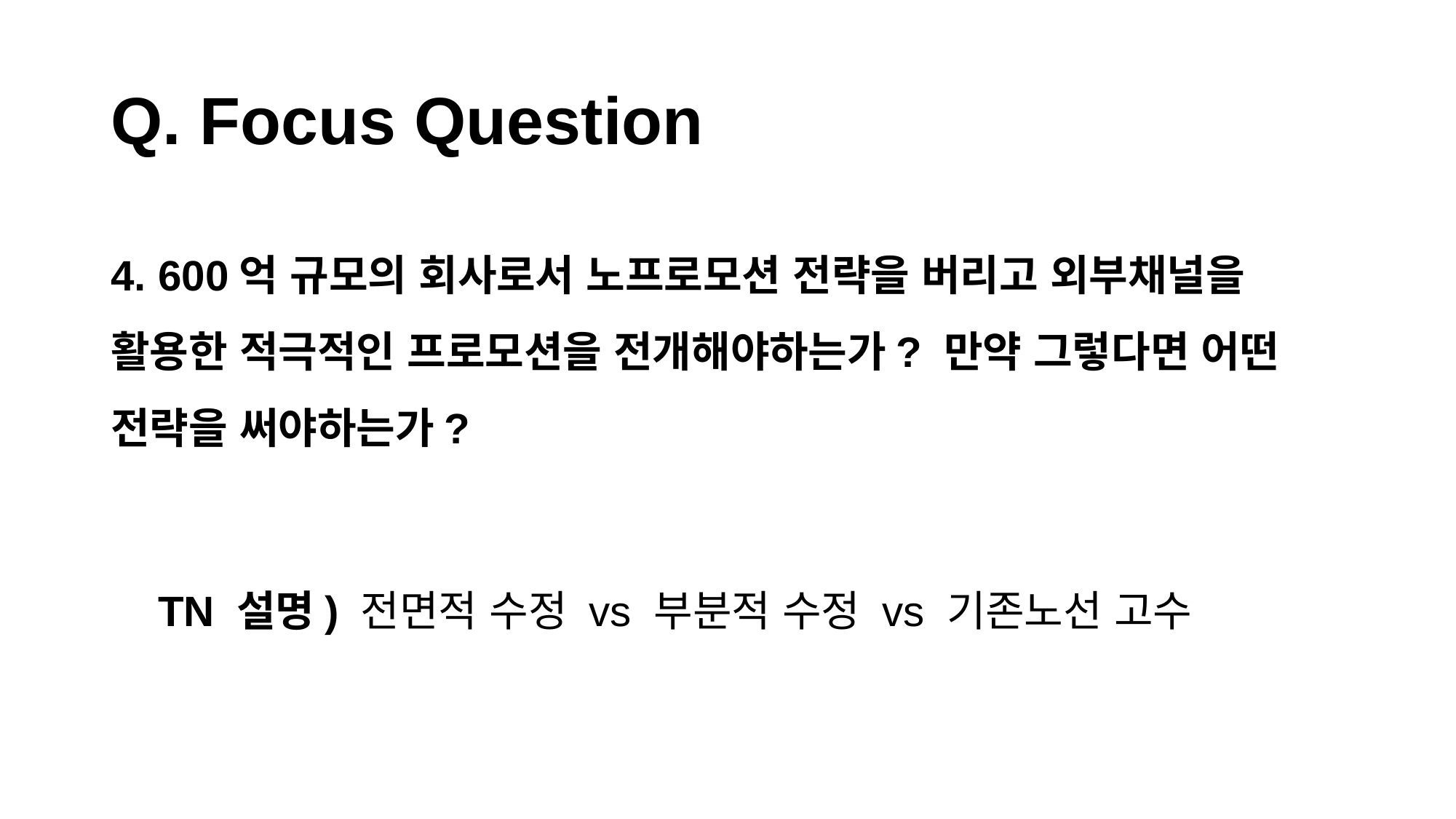

# Q. Focus Question
4. 600억 규모의 회사로서 노프로모션 전략을 버리고 외부채널을 활용한 적극적인 프로모션을 전개해야하는가? 만약 그렇다면 어떤 전략을 써야하는가?

    TN 설명) 전면적 수정 vs 부분적 수정 vs 기존노선 고수